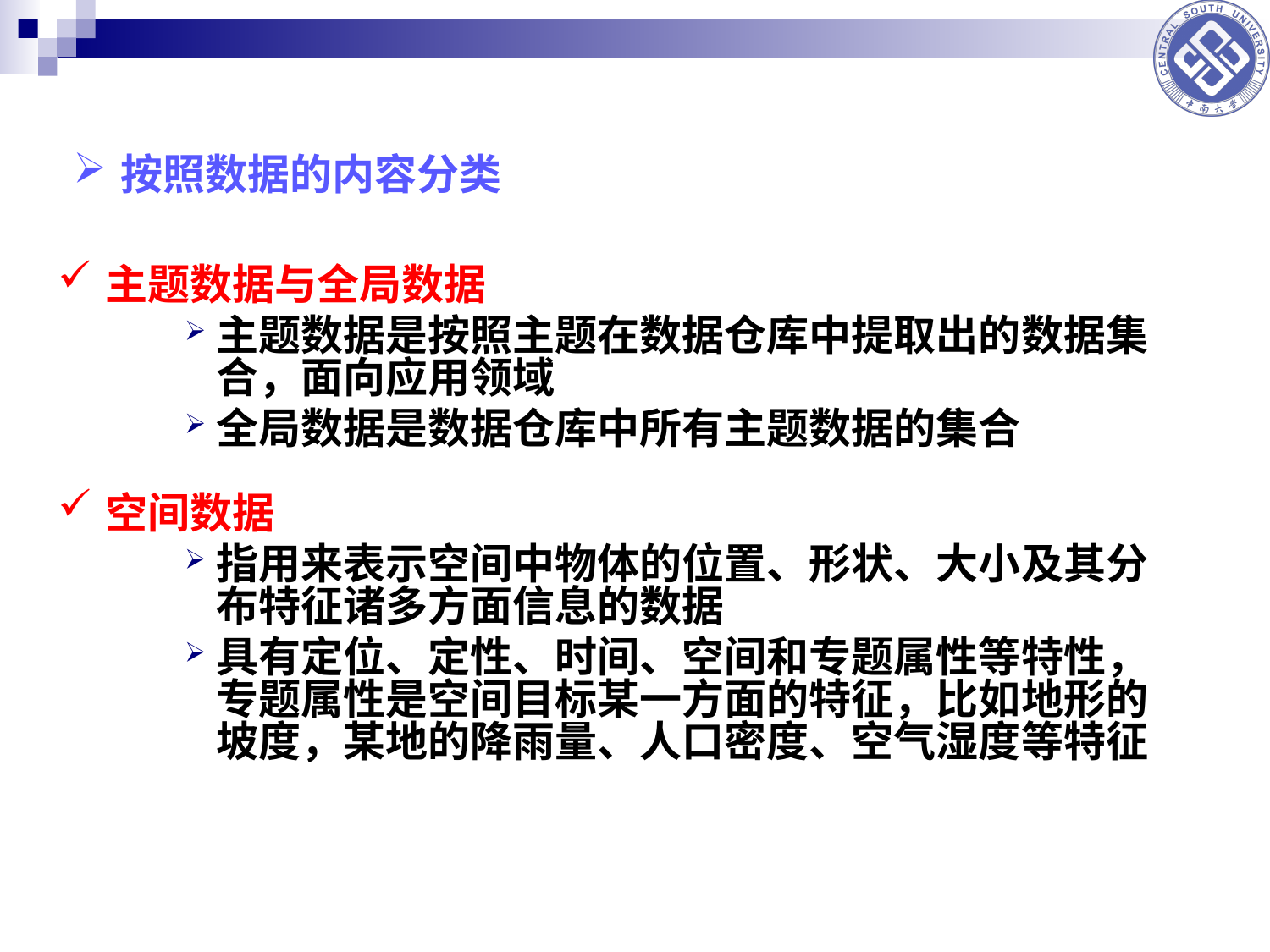

按照数据的内容分类
主题数据与全局数据
主题数据是按照主题在数据仓库中提取出的数据集合，面向应用领域
全局数据是数据仓库中所有主题数据的集合
空间数据
指用来表示空间中物体的位置、形状、大小及其分布特征诸多方面信息的数据
具有定位、定性、时间、空间和专题属性等特性，专题属性是空间目标某一方面的特征，比如地形的坡度，某地的降雨量、人口密度、空气湿度等特征